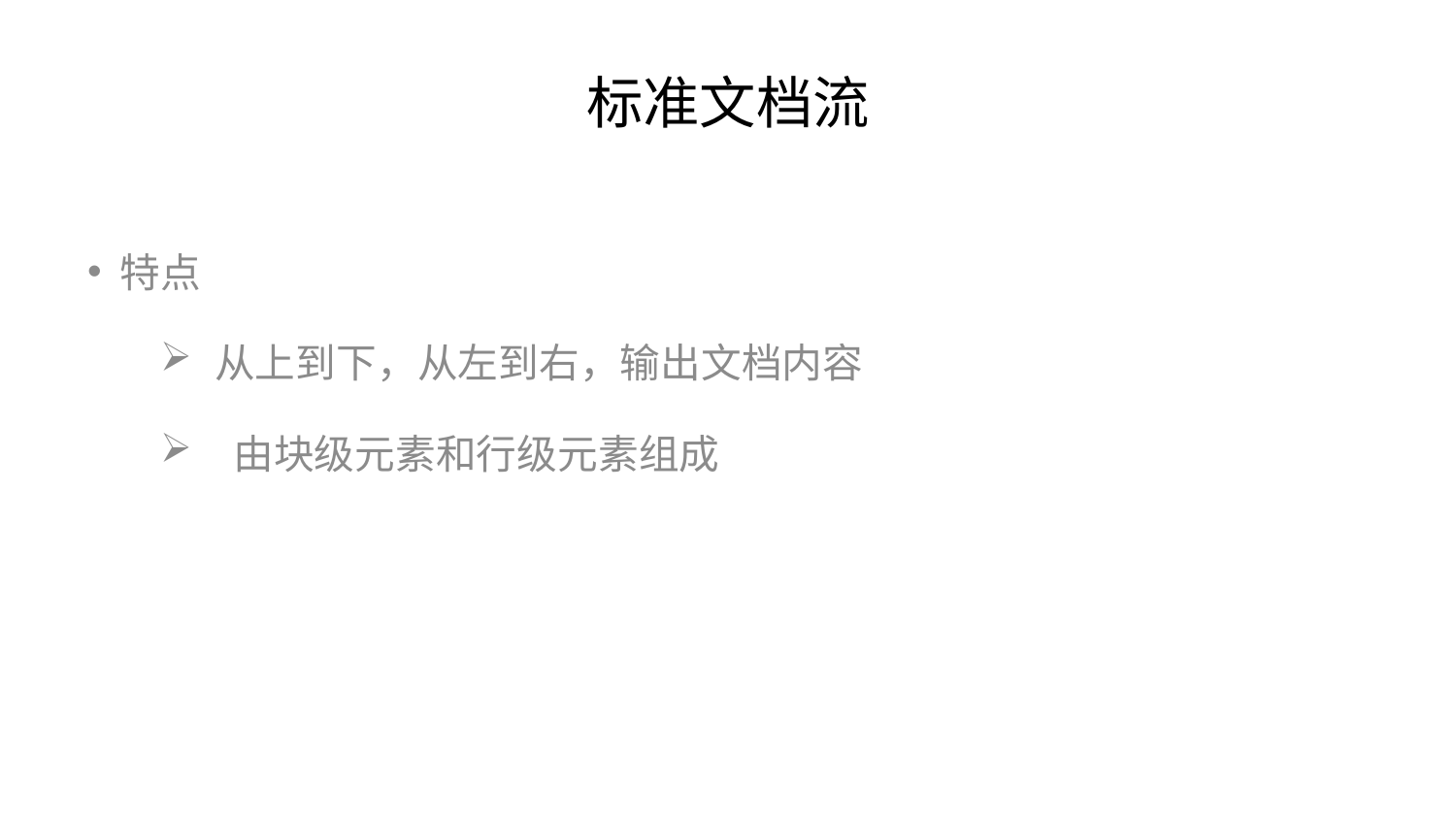

标准文档流
 特点
从上到下，从左到右，输出文档内容
 由块级元素和行级元素组成